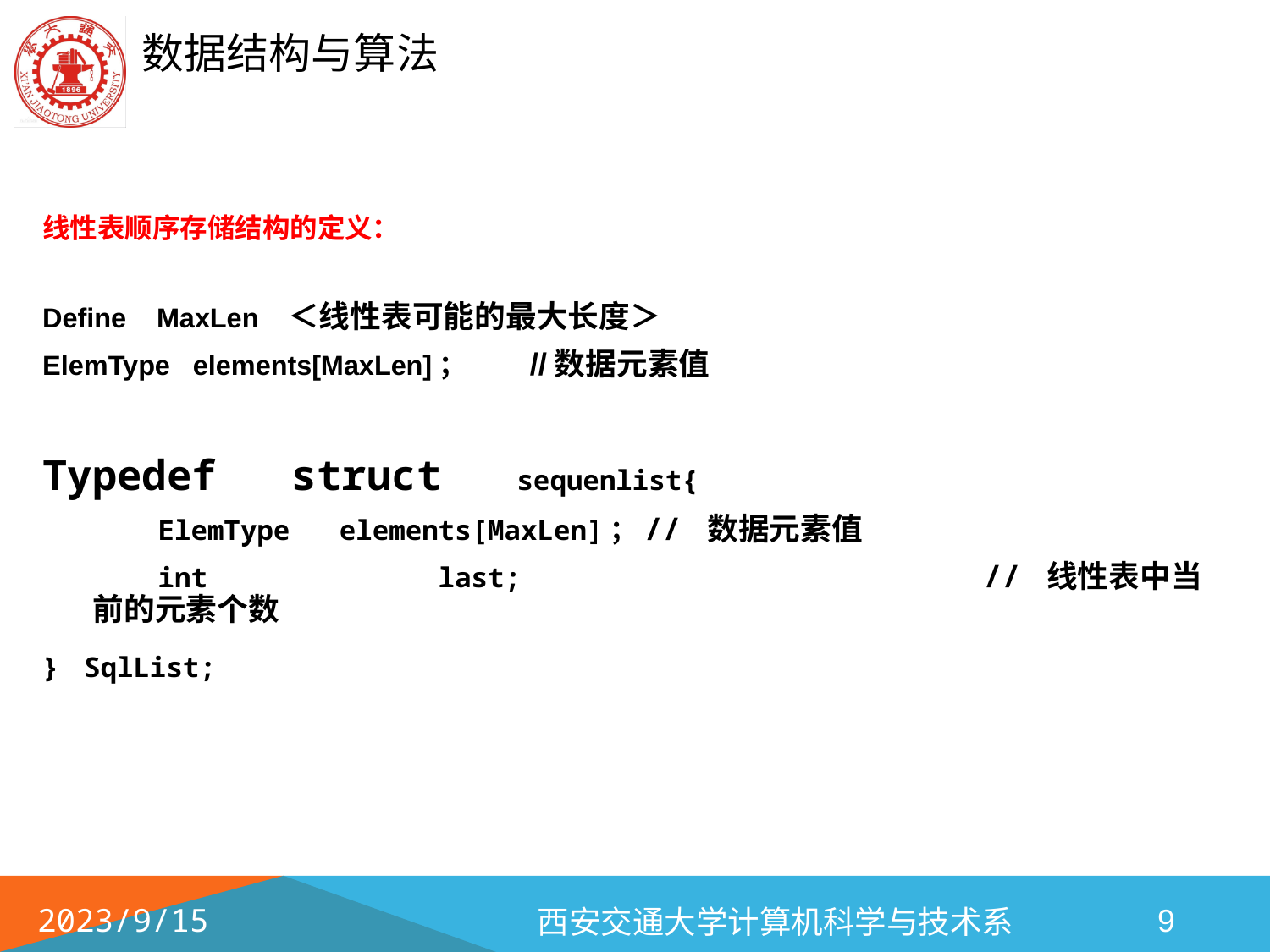

线性表顺序存储结构的定义：

Define    MaxLen   ＜线性表可能的最大长度＞
ElemType   elements[MaxLen]；         //数据元素值

Typedef   struct   sequenlist{
       ElemType   elements[MaxLen]；// 数据元素值
       int              last;                            // 线性表中当前的元素个数
} SqlList;